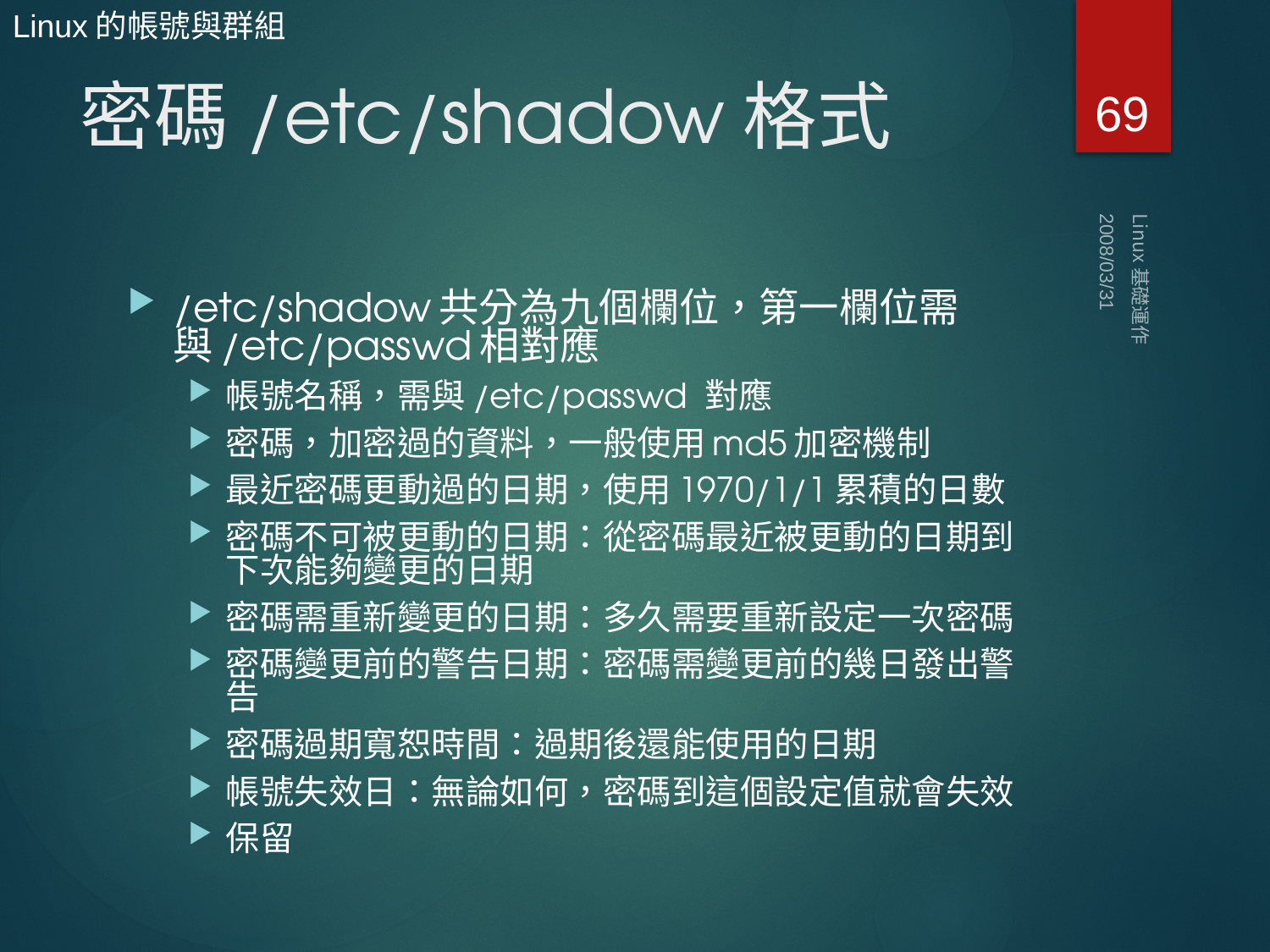

Linux的帳號與群組
69
# 密碼/etc/shadow格式
2008/03/31
/etc/shadow共分為九個欄位，第一欄位需與/etc/passwd相對應
帳號名稱，需與/etc/passwd 對應
密碼，加密過的資料，一般使用md5加密機制
最近密碼更動過的日期，使用1970/1/1累積的日數
密碼不可被更動的日期：從密碼最近被更動的日期到下次能夠變更的日期
密碼需重新變更的日期：多久需要重新設定一次密碼
密碼變更前的警告日期：密碼需變更前的幾日發出警告
密碼過期寬恕時間：過期後還能使用的日期
帳號失效日：無論如何，密碼到這個設定值就會失效
保留
Linux 基礎運作